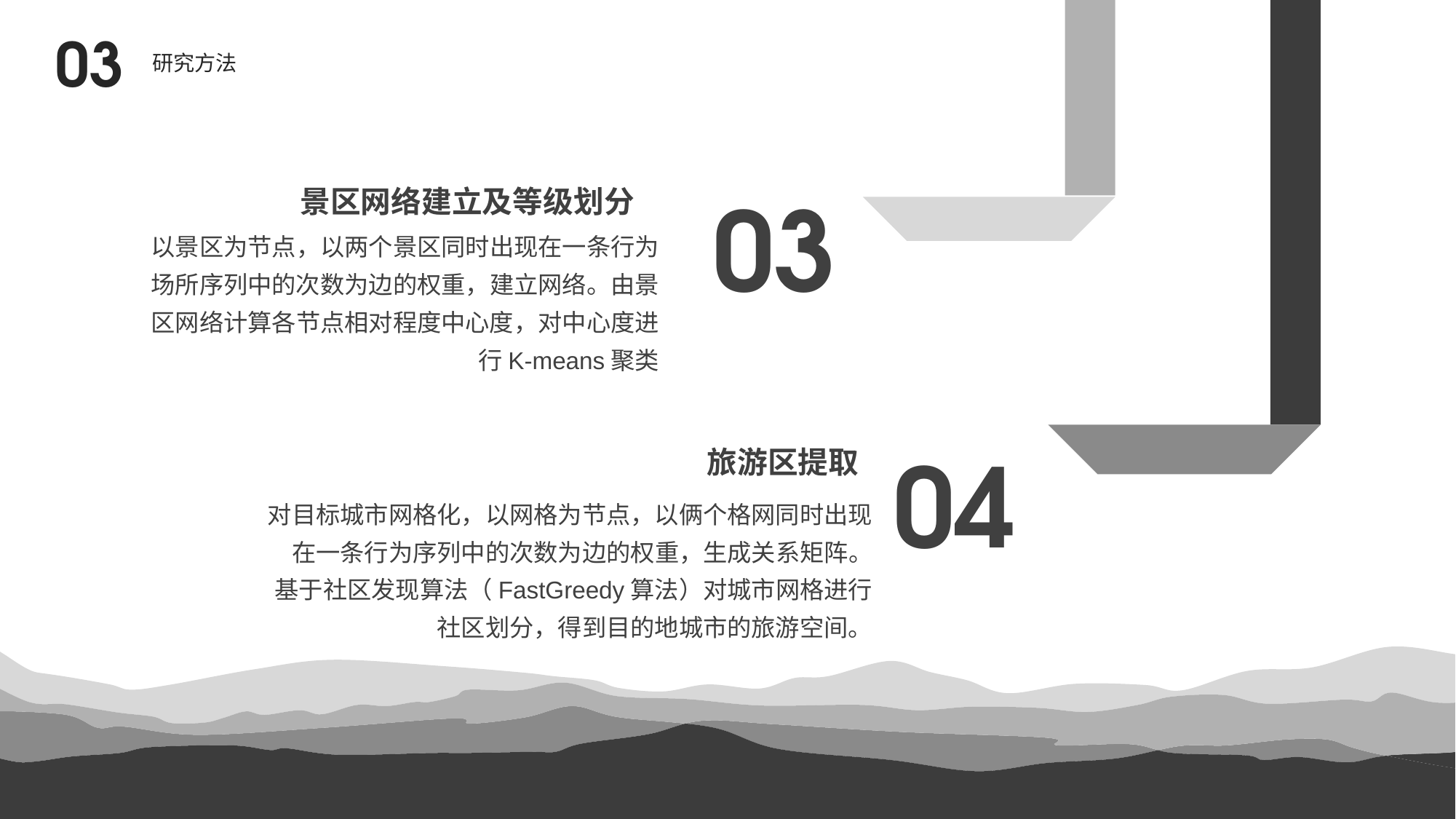

03
研究方法

03
景区网络建立及等级划分
以景区为节点，以两个景区同时出现在一条行为场所序列中的次数为边的权重，建立网络。由景区网络计算各节点相对程度中心度，对中心度进行K-means聚类

04
旅游区提取
对目标城市网格化，以网格为节点，以俩个格网同时出现在一条行为序列中的次数为边的权重，生成关系矩阵。
基于社区发现算法（FastGreedy算法）对城市网格进行社区划分，得到目的地城市的旅游空间。